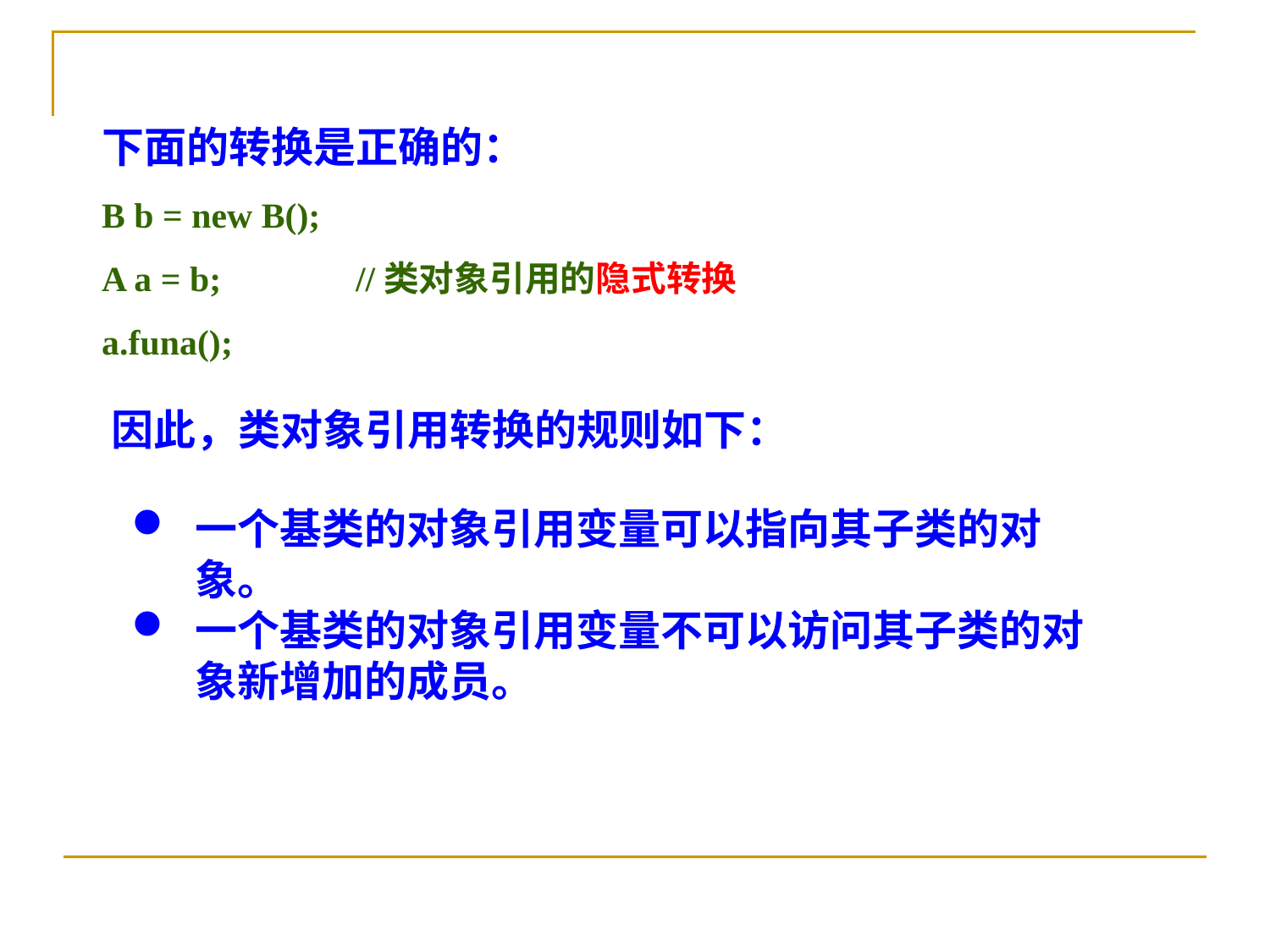

下面的转换是正确的：
B b = new B();
A a = b;		//类对象引用的隐式转换
a.funa();
因此，类对象引用转换的规则如下：
一个基类的对象引用变量可以指向其子类的对象。
一个基类的对象引用变量不可以访问其子类的对象新增加的成员。